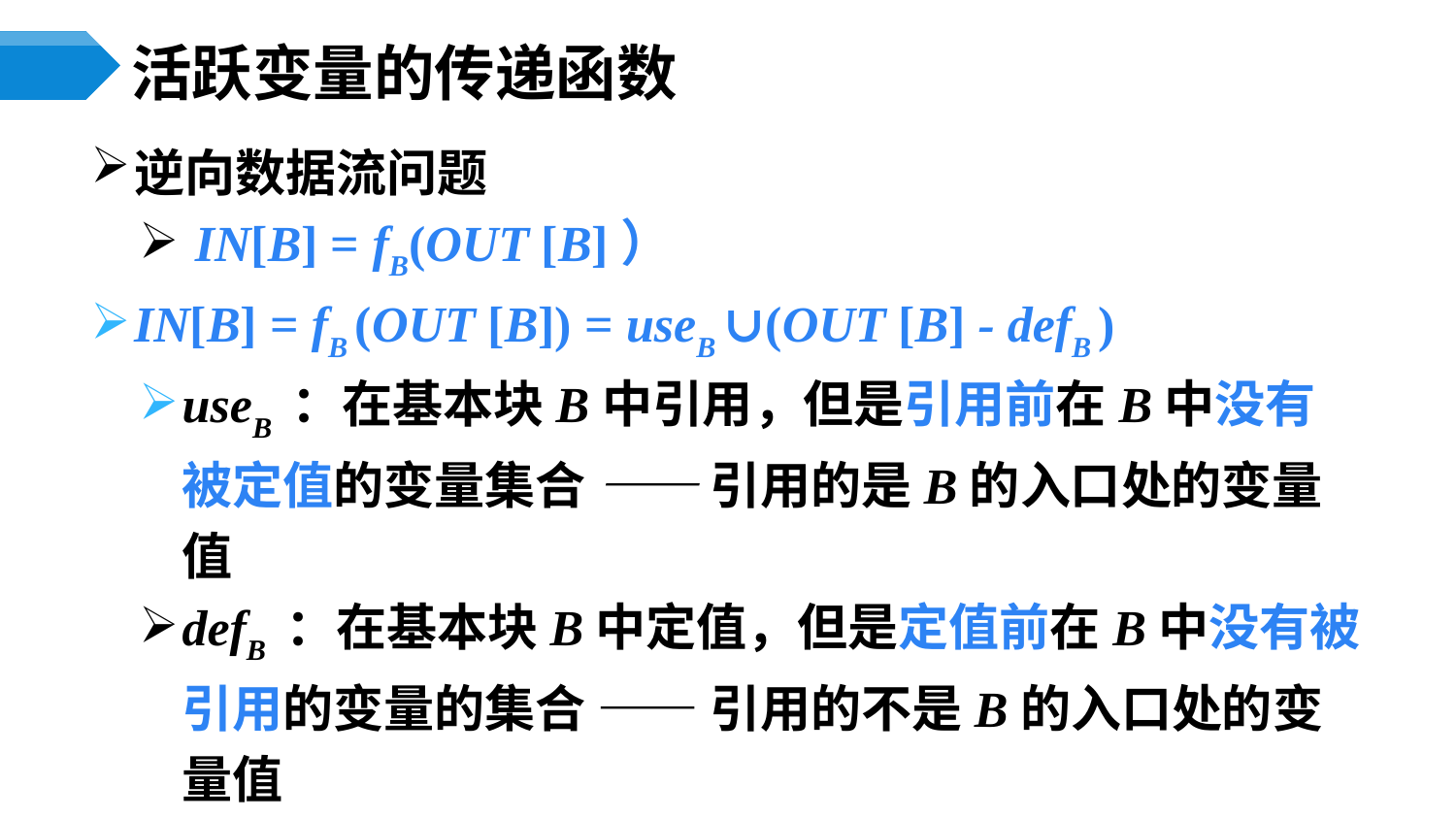

# 活跃变量的传递函数
逆向数据流问题
 IN[B] = fB(OUT [B]）
IN[B] = fB (OUT [B]) = useB ∪(OUT [B] - defB )
useB ：在基本块B中引用，但是引用前在B中没有被定值的变量集合 —— 引用的是B的入口处的变量值
defB ：在基本块B中定值，但是定值前在B中没有被引用的变量的集合 —— 引用的不是B的入口处的变量值